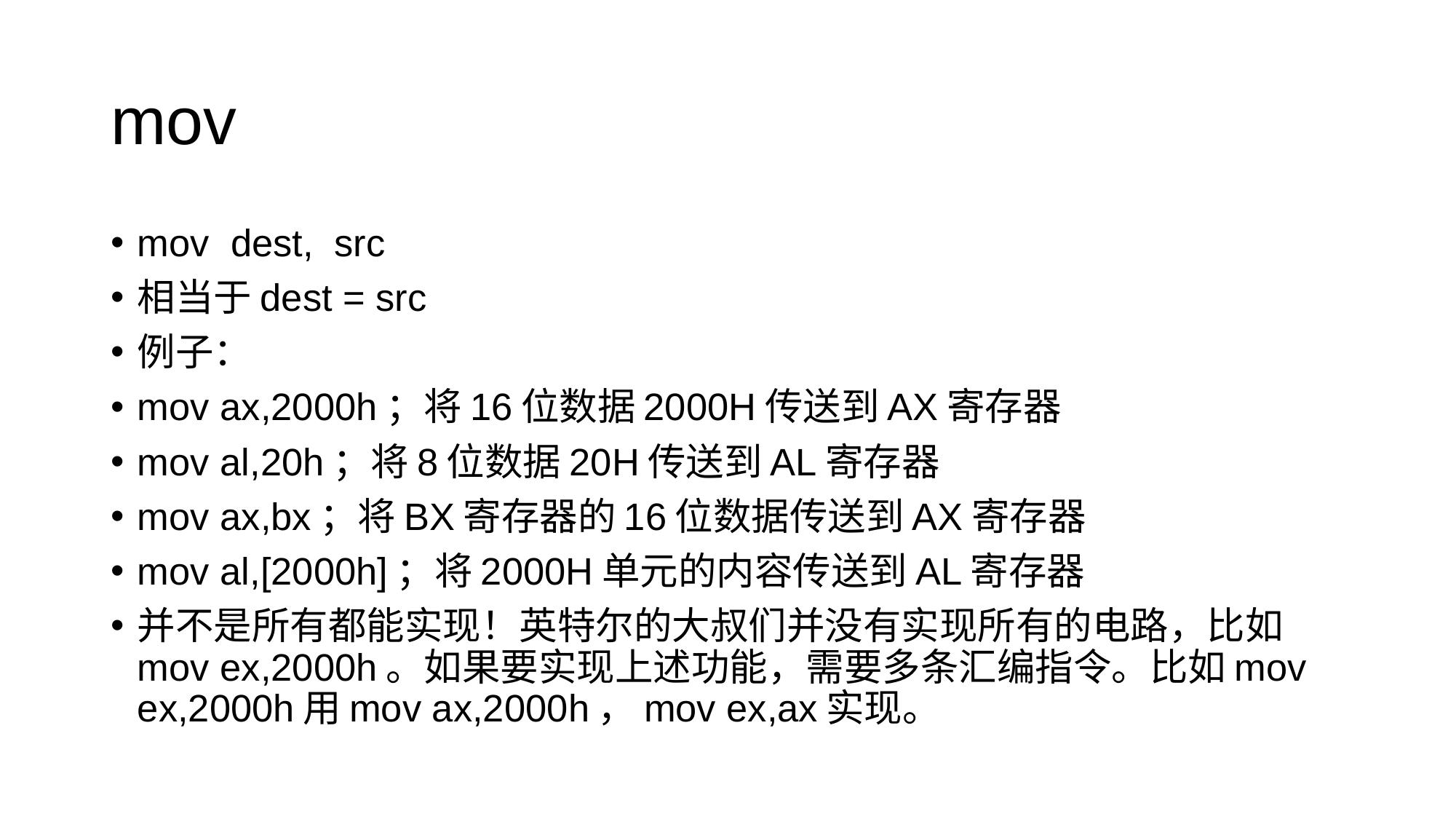

# mov
mov  dest,  src
相当于dest = src
例子：
mov ax,2000h；将16位数据2000H传送到AX寄存器
mov al,20h；将8位数据20H传送到AL寄存器
mov ax,bx；将BX寄存器的16位数据传送到AX寄存器
mov al,[2000h]；将2000H单元的内容传送到AL寄存器
并不是所有都能实现！英特尔的大叔们并没有实现所有的电路，比如mov ex,2000h。如果要实现上述功能，需要多条汇编指令。比如mov ex,2000h用mov ax,2000h，mov ex,ax实现。